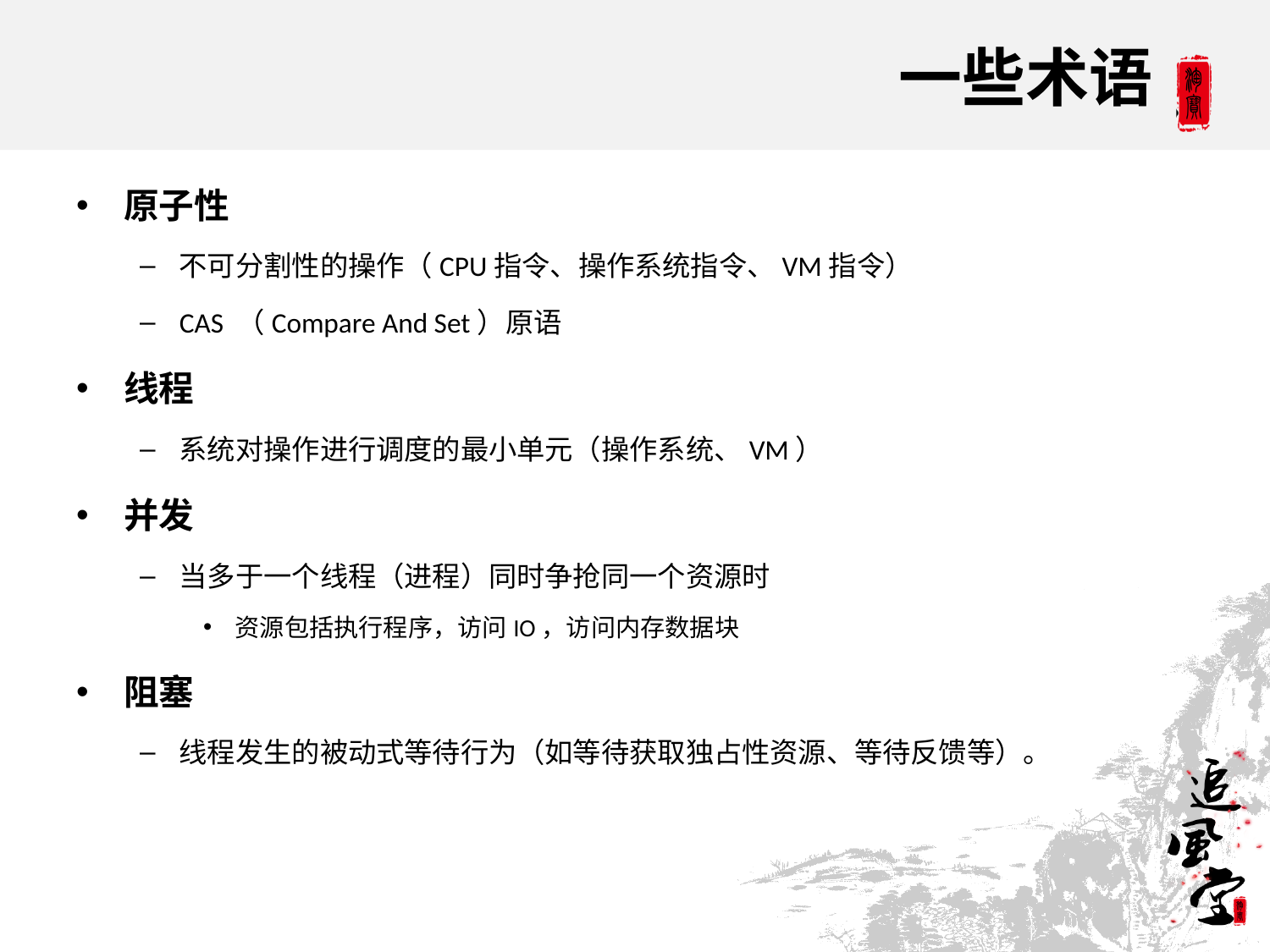

# 一些术语
原子性
不可分割性的操作（CPU指令、操作系统指令、VM指令）
CAS （Compare And Set）原语
线程
系统对操作进行调度的最小单元（操作系统、VM）
并发
当多于一个线程（进程）同时争抢同一个资源时
资源包括执行程序，访问IO，访问内存数据块
阻塞
线程发生的被动式等待行为（如等待获取独占性资源、等待反馈等）。